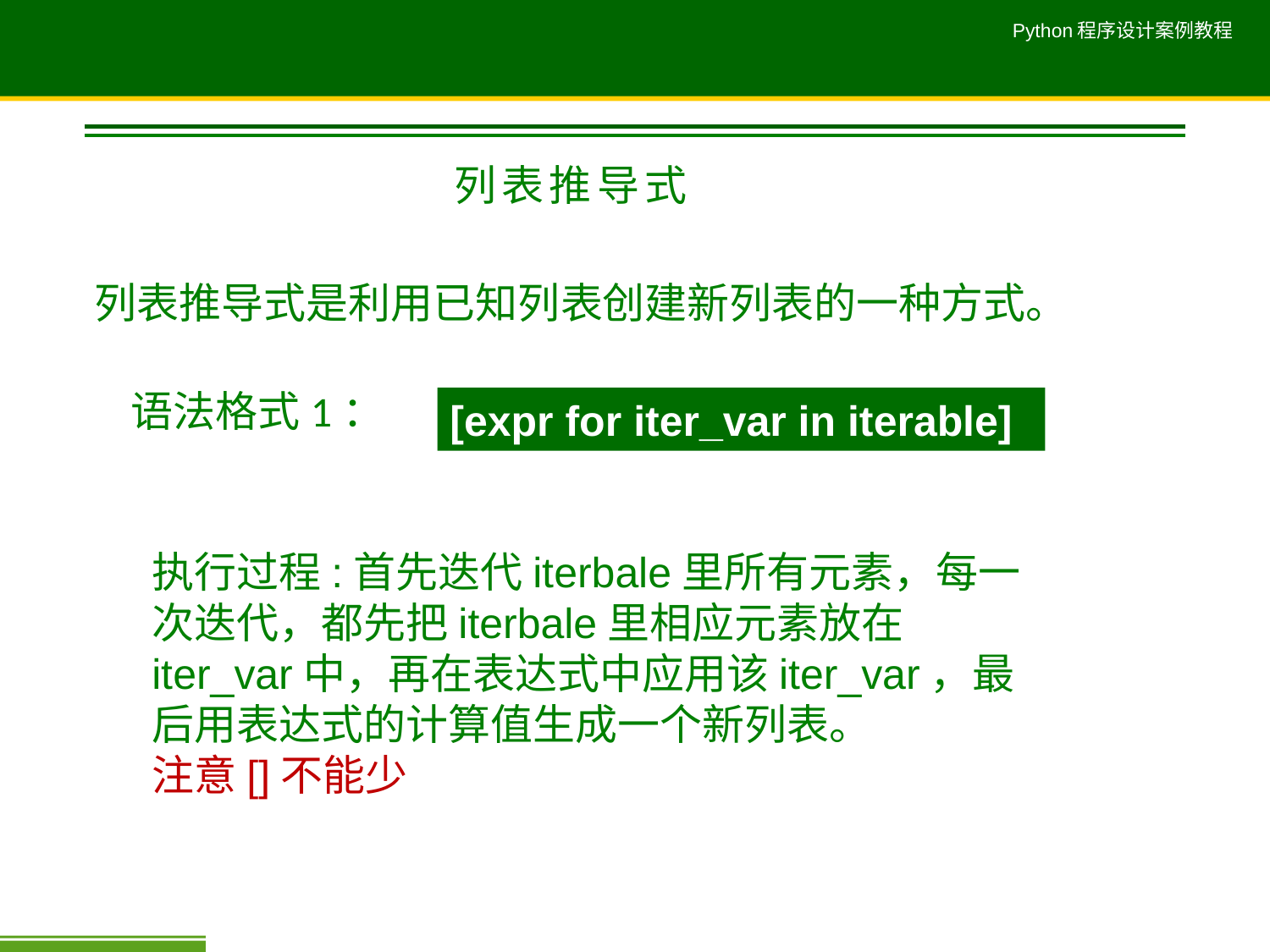

列表推导式
列表推导式是利用已知列表创建新列表的一种方式。
语法格式1：
[expr for iter_var in iterable]
执行过程:首先迭代iterbale里所有元素，每一次迭代，都先把iterbale里相应元素放在iter_var中，再在表达式中应用该iter_var，最后用表达式的计算值生成一个新列表。
注意[]不能少